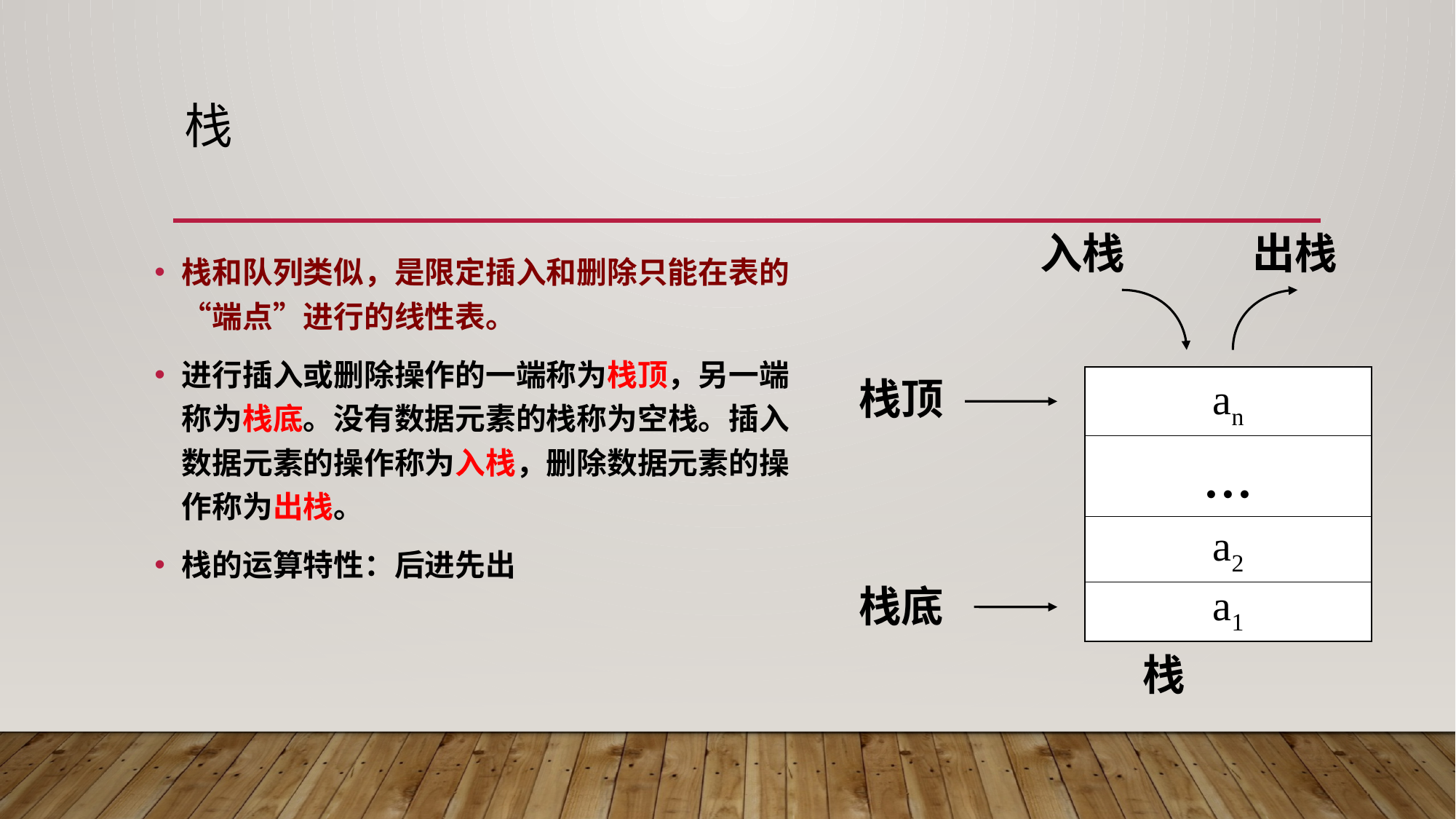

# 栈
入栈
出栈

栈顶
an

...
a2
a1
栈底

栈
栈和队列类似，是限定插入和删除只能在表的“端点”进行的线性表。
进行插入或删除操作的一端称为栈顶，另一端称为栈底。没有数据元素的栈称为空栈。插入数据元素的操作称为入栈，删除数据元素的操作称为出栈。
栈的运算特性：后进先出